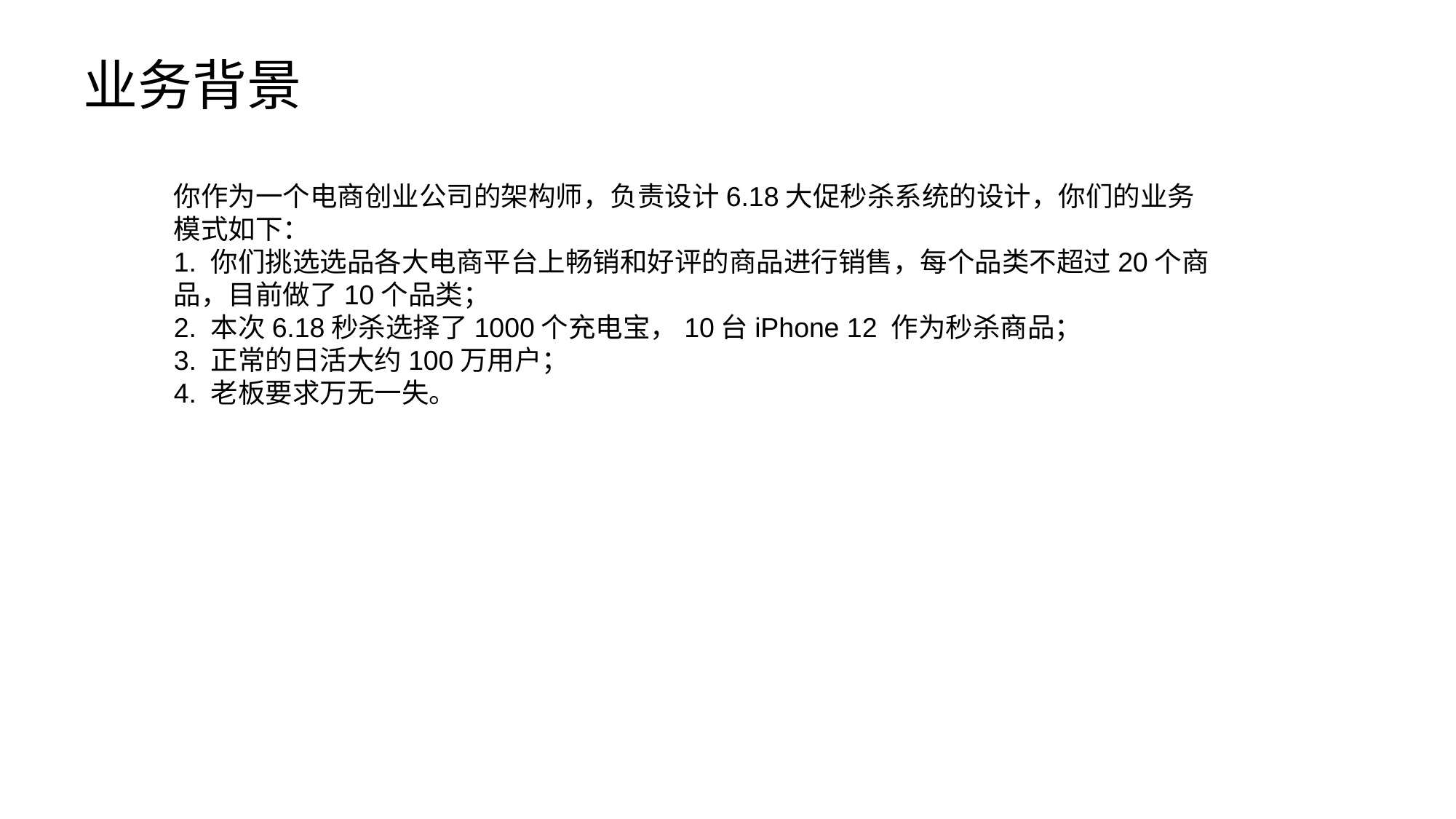

业务背景
你作为一个电商创业公司的架构师，负责设计6.18大促秒杀系统的设计，你们的业务模式如下：
1. 你们挑选选品各大电商平台上畅销和好评的商品进行销售，每个品类不超过20个商品，目前做了10个品类；
2. 本次6.18秒杀选择了1000个充电宝，10台iPhone 12 作为秒杀商品；
3. 正常的日活大约100万用户；
4. 老板要求万无一失。